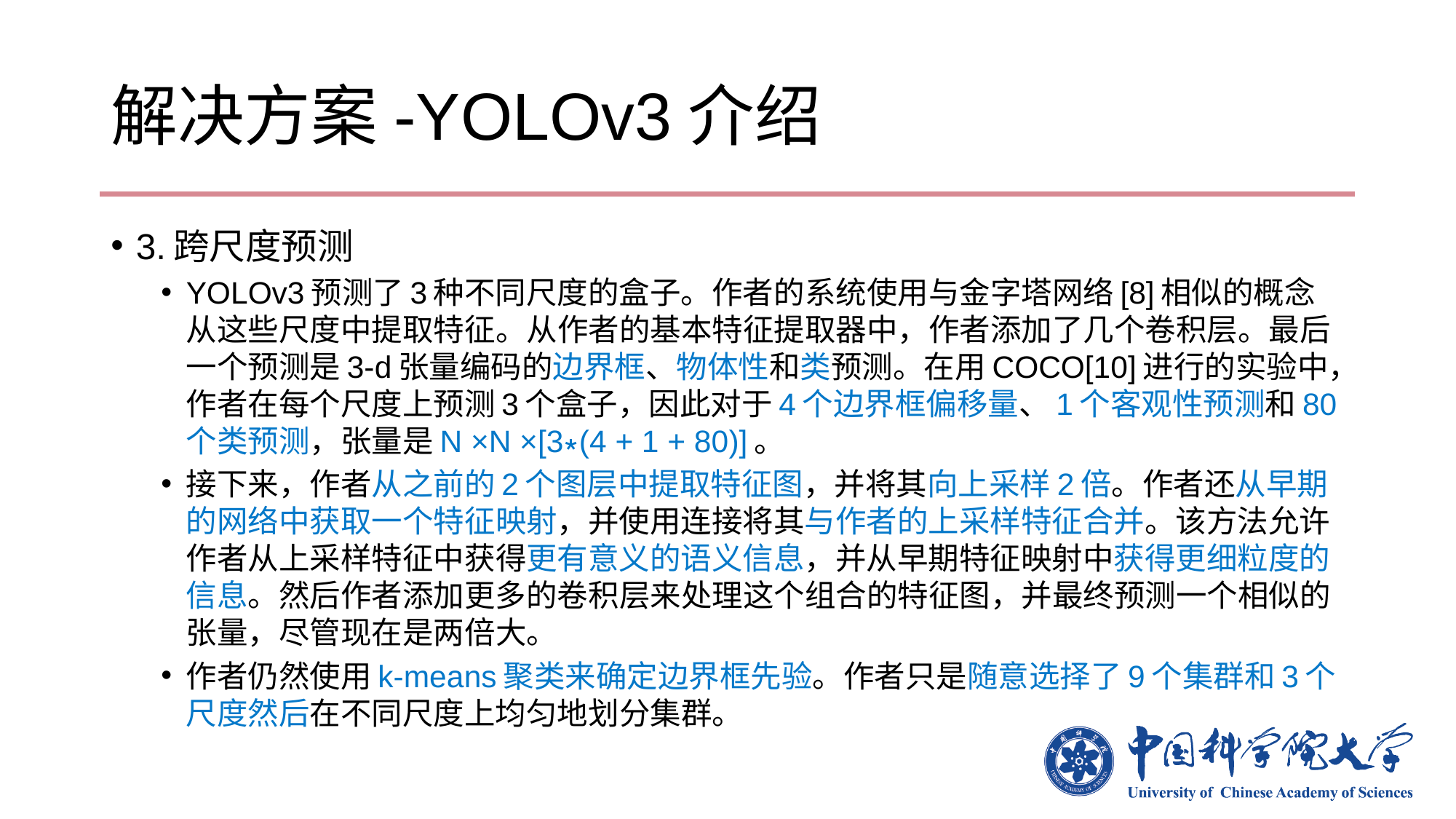

# 解决方案-YOLOv3介绍
3.跨尺度预测
YOLOv3预测了3种不同尺度的盒子。作者的系统使用与金字塔网络[8]相似的概念从这些尺度中提取特征。从作者的基本特征提取器中，作者添加了几个卷积层。最后一个预测是3-d张量编码的边界框、物体性和类预测。在用COCO[10]进行的实验中，作者在每个尺度上预测3个盒子，因此对于4个边界框偏移量、1个客观性预测和80个类预测，张量是N ×N ×[3∗(4 + 1 + 80)]。
接下来，作者从之前的2个图层中提取特征图，并将其向上采样2倍。作者还从早期的网络中获取一个特征映射，并使用连接将其与作者的上采样特征合并。该方法允许作者从上采样特征中获得更有意义的语义信息，并从早期特征映射中获得更细粒度的信息。然后作者添加更多的卷积层来处理这个组合的特征图，并最终预测一个相似的张量，尽管现在是两倍大。
作者仍然使用k-means聚类来确定边界框先验。作者只是随意选择了9个集群和3个尺度然后在不同尺度上均匀地划分集群。